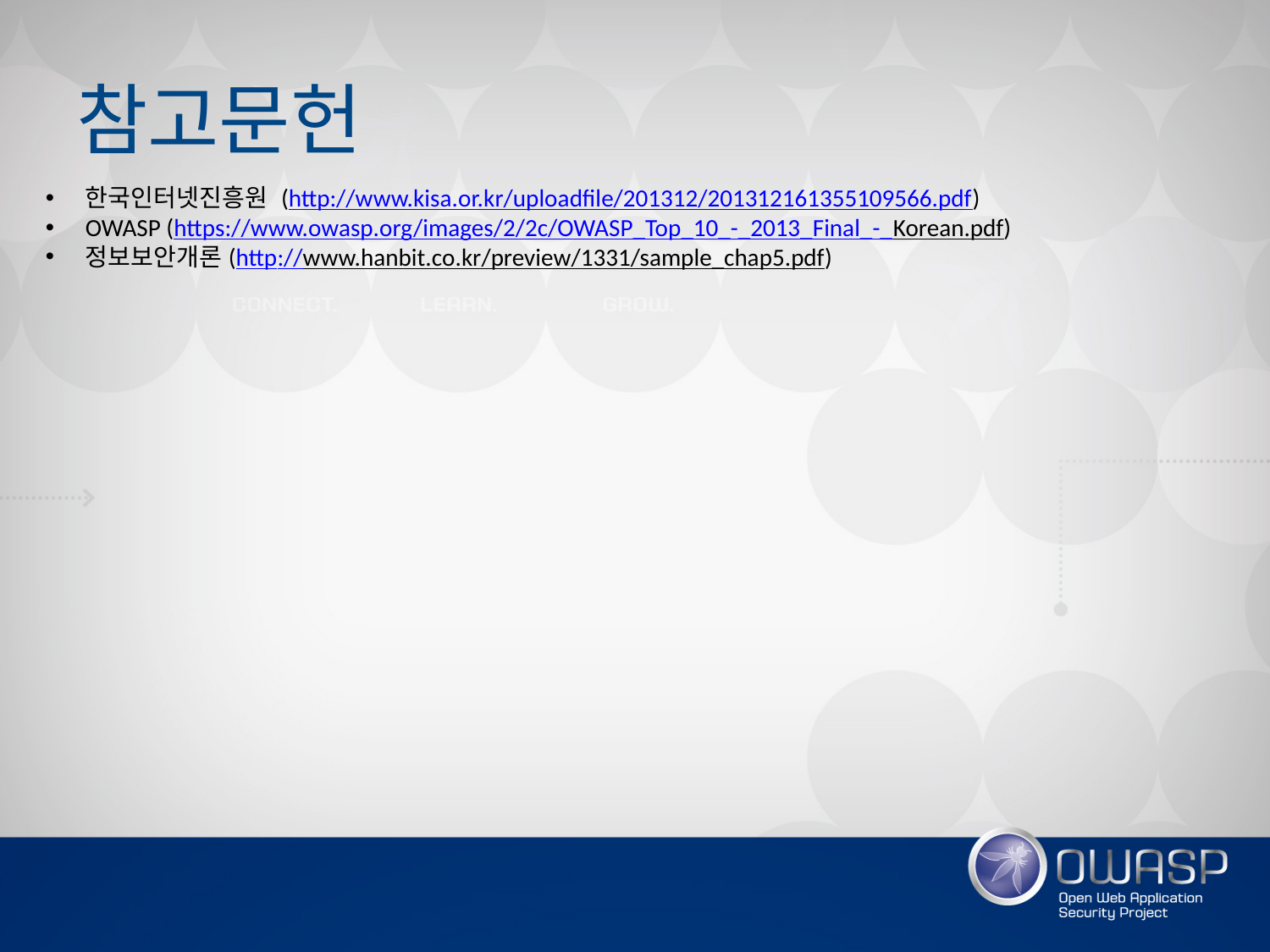

# 참고문헌
한국인터넷진흥원 (http://www.kisa.or.kr/uploadfile/201312/201312161355109566.pdf)
OWASP (https://www.owasp.org/images/2/2c/OWASP_Top_10_-_2013_Final_-_Korean.pdf)
정보보안개론(http://www.hanbit.co.kr/preview/1331/sample_chap5.pdf)